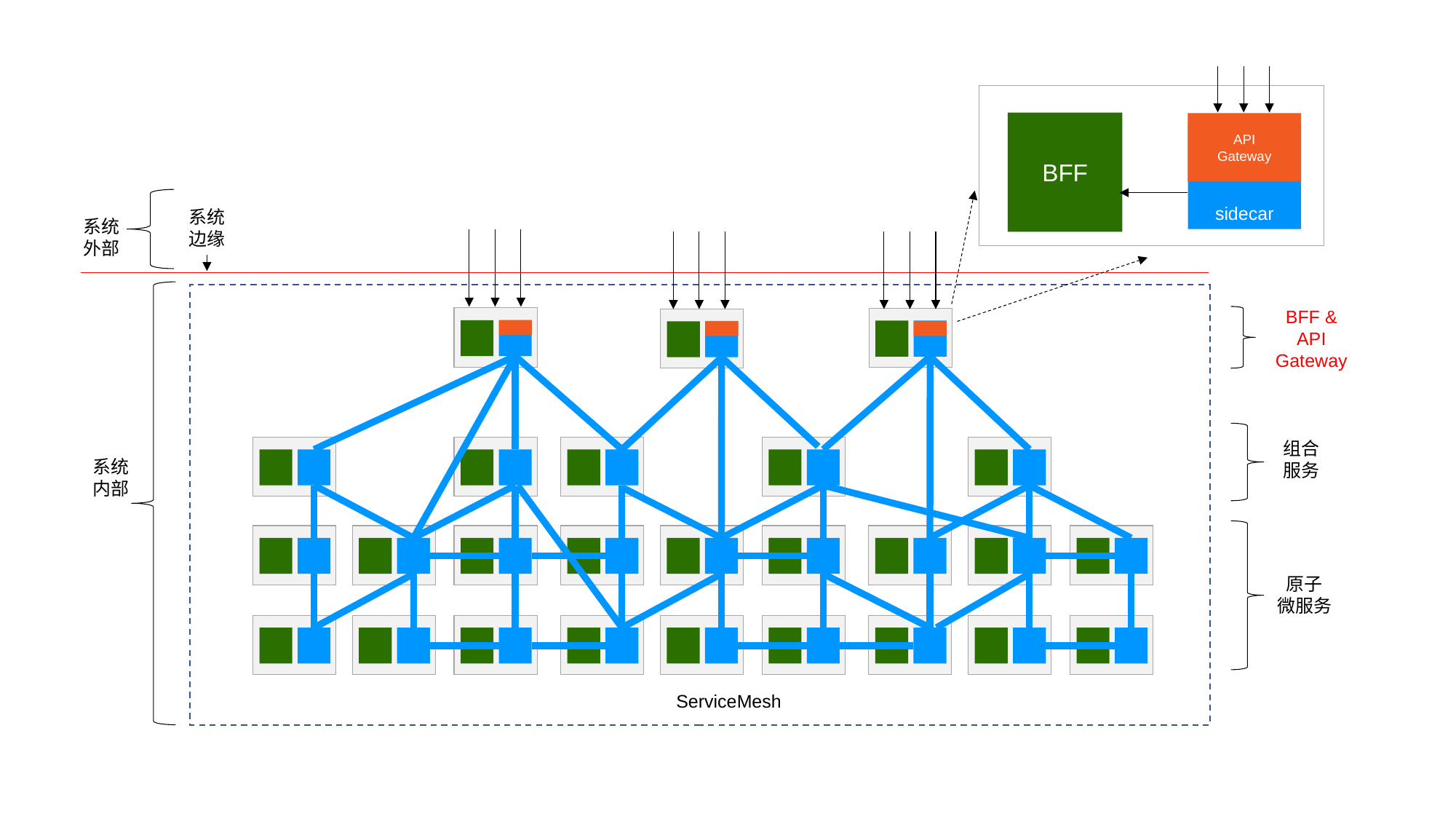

BFF
API
Gateway
sidecar

系统
边缘
系统
外部

BFF & API Gateway

组合
服务

系统
内部

原子
微服务

ServiceMesh